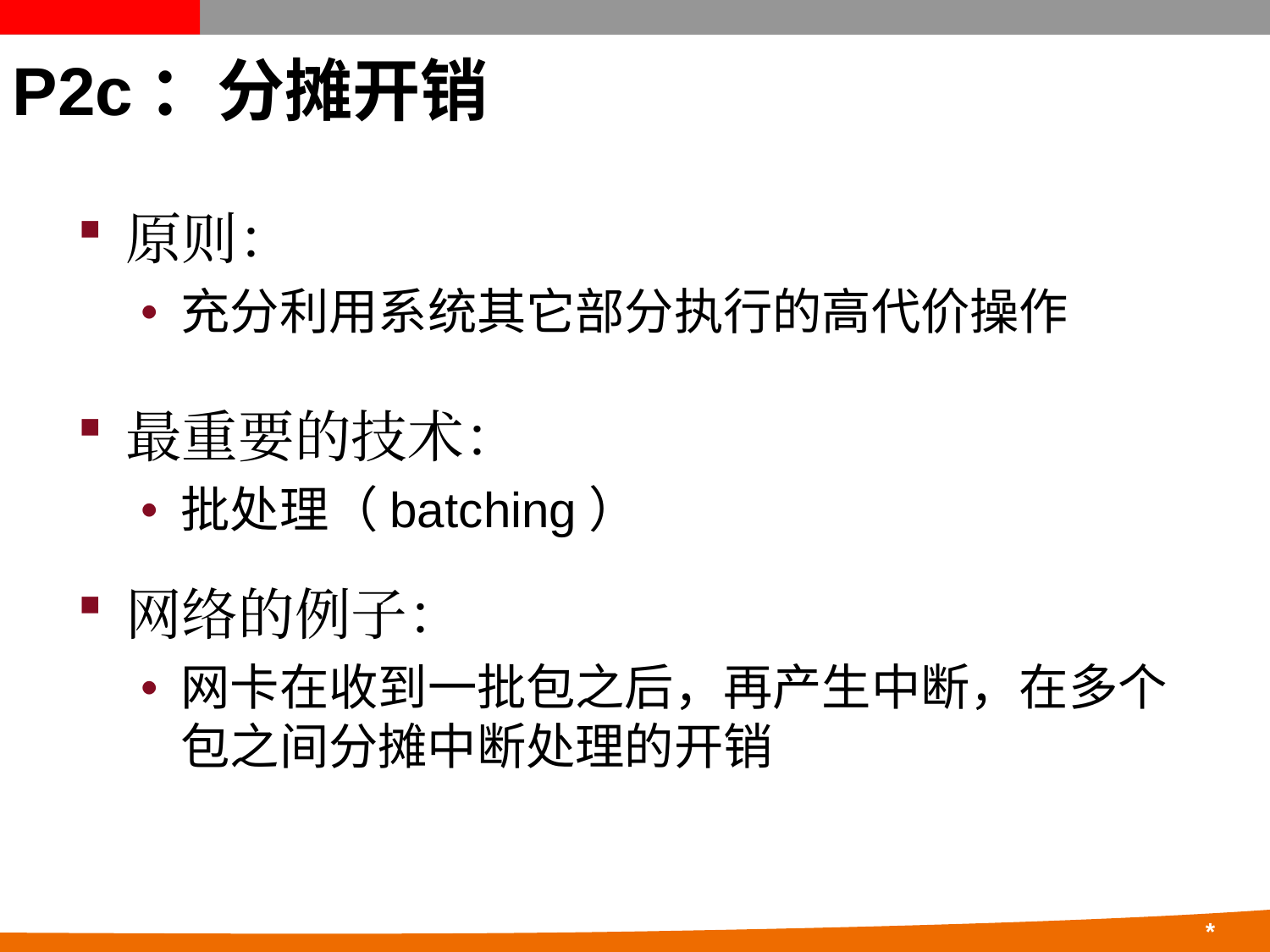

# P2c：分摊开销
原则：
充分利用系统其它部分执行的高代价操作

最重要的技术：
批处理（batching）

网络的例子：
网卡在收到一批包之后，再产生中断，在多个包之间分摊中断处理的开销